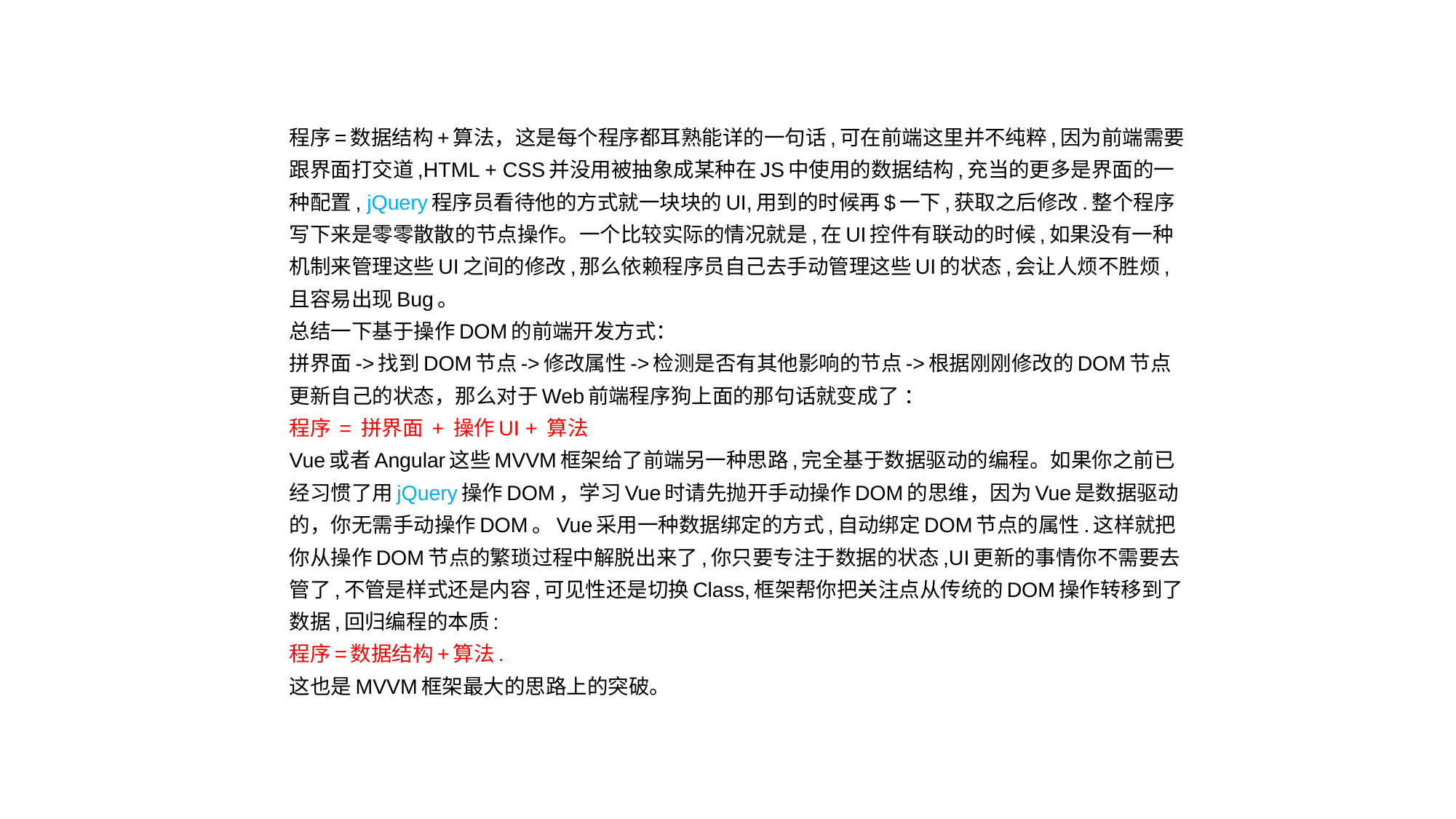

程序=数据结构+算法，这是每个程序都耳熟能详的一句话,可在前端这里并不纯粹,因为前端需要跟界面打交道,HTML + CSS并没用被抽象成某种在JS中使用的数据结构,充当的更多是界面的一种配置, jQuery程序员看待他的方式就一块块的UI,用到的时候再$一下,获取之后修改.整个程序写下来是零零散散的节点操作。一个比较实际的情况就是,在UI控件有联动的时候,如果没有一种机制来管理这些UI之间的修改,那么依赖程序员自己去手动管理这些UI的状态,会让人烦不胜烦,且容易出现Bug。
		总结一下基于操作DOM的前端开发方式：
		拼界面->找到DOM节点->修改属性->检测是否有其他影响的节点->根据刚刚修改的DOM节点更新自己的状态，那么对于Web前端程序狗上面的那句话就变成了 ：
		程序 = 拼界面 + 操作UI + 算法
		Vue或者Angular这些MVVM框架给了前端另一种思路,完全基于数据驱动的编程。如果你之前已经习惯了用jQuery操作DOM，学习Vue时请先抛开手动操作DOM的思维，因为Vue是数据驱动的，你无需手动操作DOM。Vue采用一种数据绑定的方式,自动绑定DOM节点的属性.这样就把你从操作DOM节点的繁琐过程中解脱出来了,你只要专注于数据的状态,UI更新的事情你不需要去管了,不管是样式还是内容,可见性还是切换Class,框架帮你把关注点从传统的DOM操作转移到了数据,回归编程的本质:
		程序=数据结构+算法.
	这也是MVVM框架最大的思路上的突破。